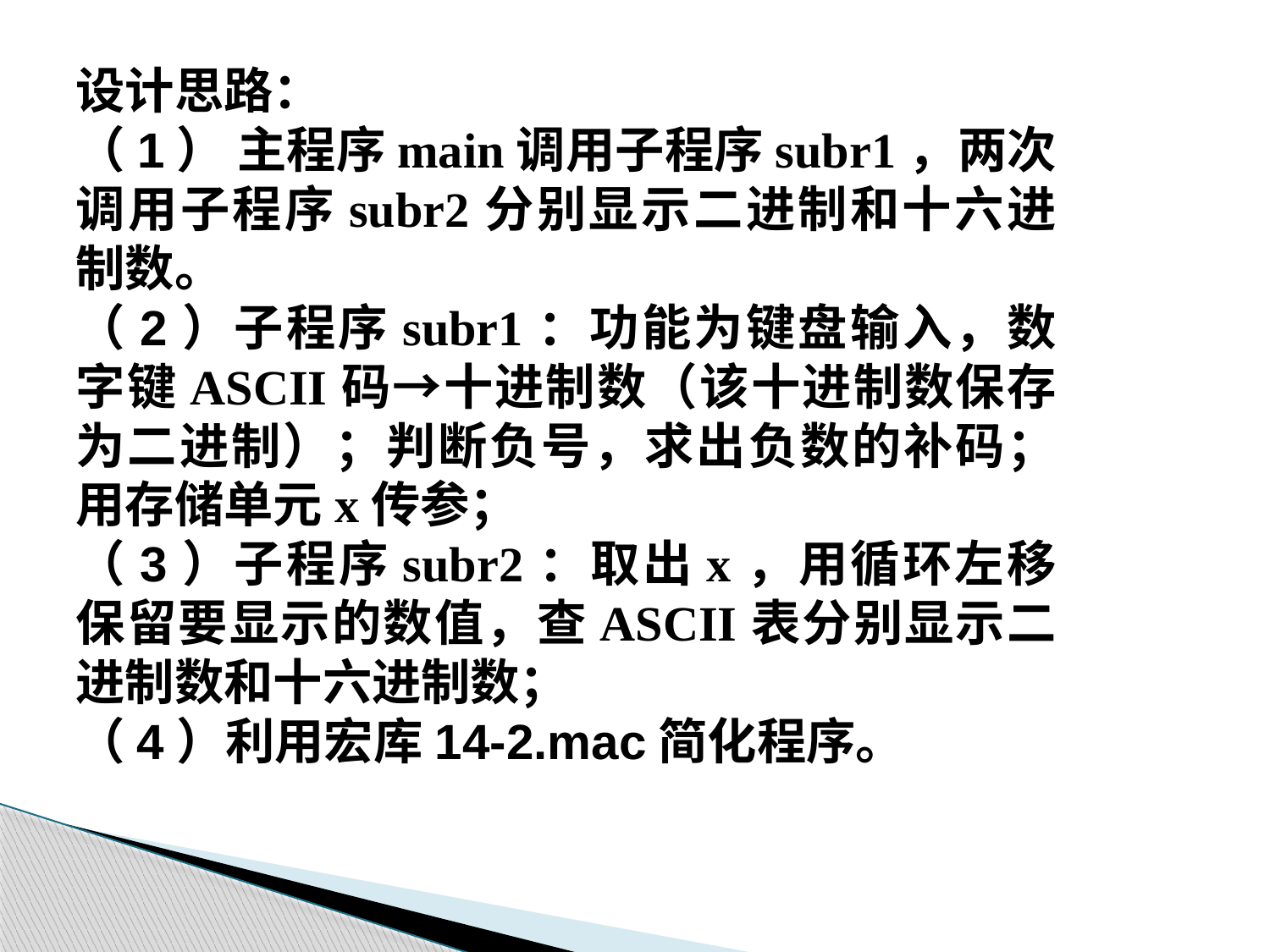

设计思路：
（1） 主程序main调用子程序subr1，两次调用子程序subr2分别显示二进制和十六进制数。
（2）子程序subr1：功能为键盘输入，数字键ASCII码→十进制数（该十进制数保存为二进制）；判断负号，求出负数的补码；用存储单元x传参；
（3）子程序subr2：取出x，用循环左移保留要显示的数值，查ASCII表分别显示二进制数和十六进制数；
（4）利用宏库14-2.mac简化程序。